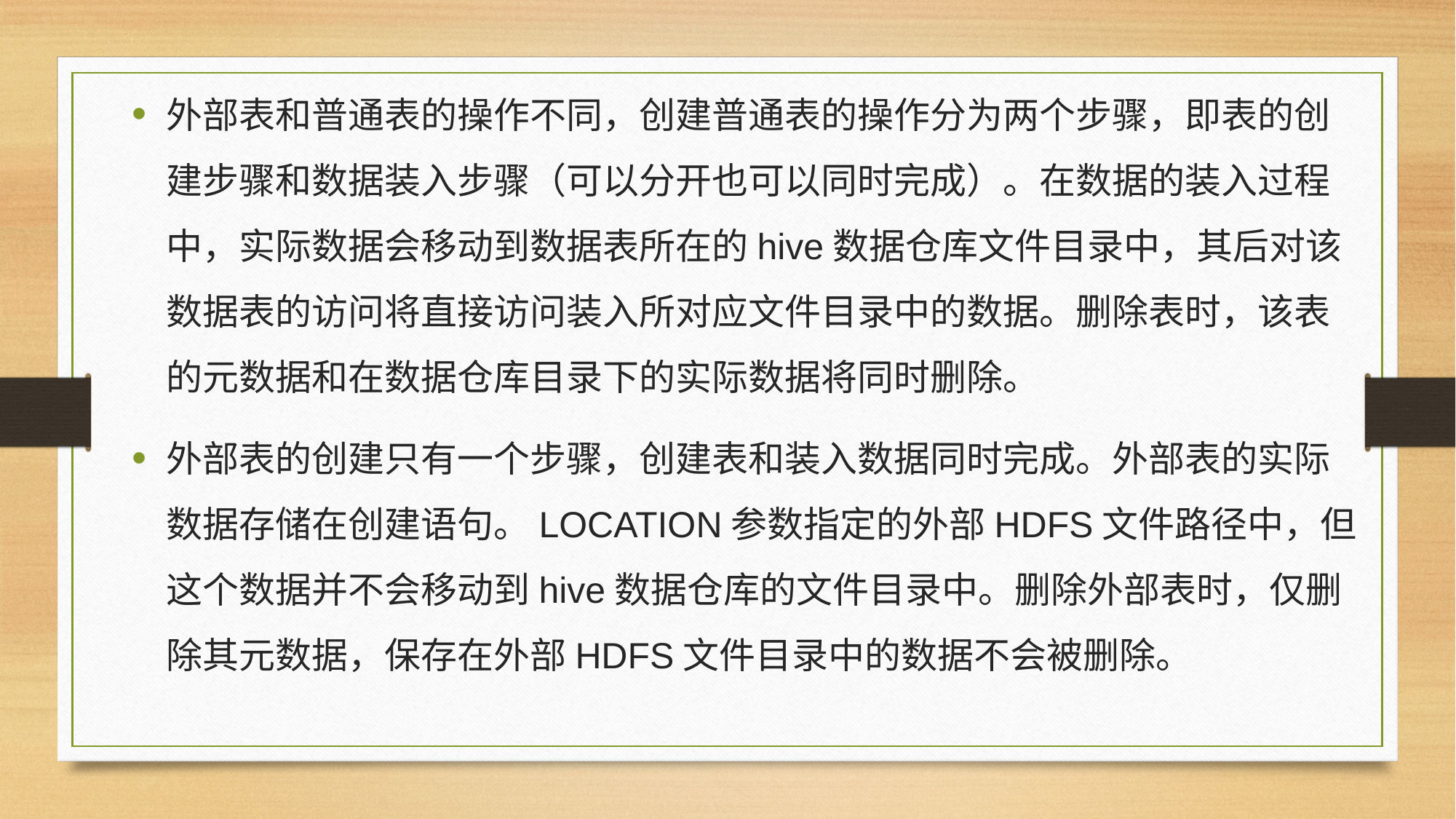

外部表和普通表的操作不同，创建普通表的操作分为两个步骤，即表的创建步骤和数据装入步骤（可以分开也可以同时完成）。在数据的装入过程中，实际数据会移动到数据表所在的hive数据仓库文件目录中，其后对该数据表的访问将直接访问装入所对应文件目录中的数据。删除表时，该表的元数据和在数据仓库目录下的实际数据将同时删除。
外部表的创建只有一个步骤，创建表和装入数据同时完成。外部表的实际数据存储在创建语句。LOCATION参数指定的外部HDFS文件路径中，但这个数据并不会移动到hive数据仓库的文件目录中。删除外部表时，仅删除其元数据，保存在外部HDFS文件目录中的数据不会被删除。